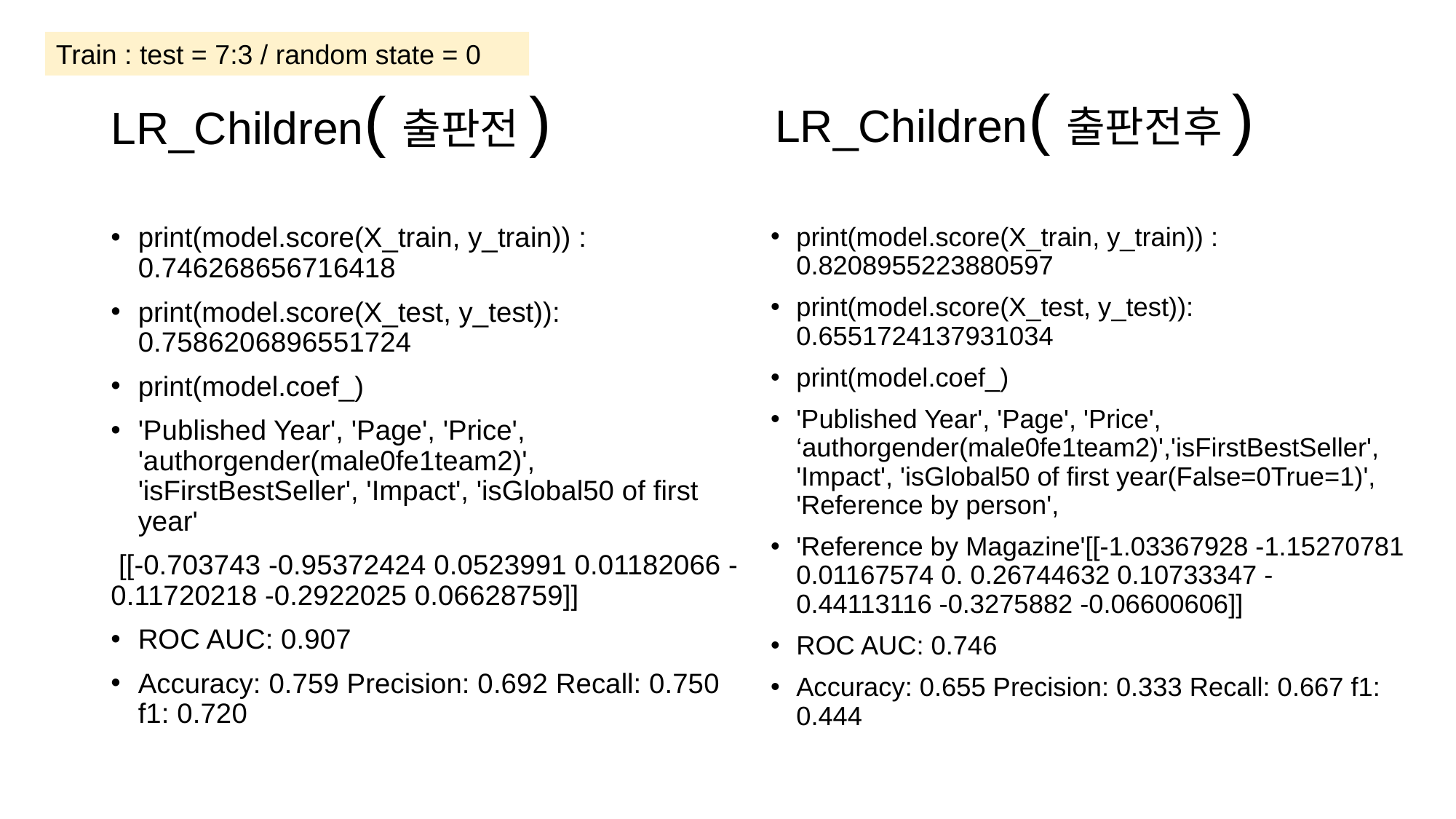

Train : test = 7:3 / random state = 0
LR_Children(출판전후)
# LR_Children(출판전)
print(model.score(X_train, y_train)) : 0.746268656716418
print(model.score(X_test, y_test)): 0.7586206896551724
print(model.coef_)
'Published Year', 'Page', 'Price', 'authorgender(male0fe1team2)', 'isFirstBestSeller', 'Impact', 'isGlobal50 of first year'
 [[-0.703743 -0.95372424 0.0523991 0.01182066 -0.11720218 -0.2922025 0.06628759]]
ROC AUC: 0.907
Accuracy: 0.759 Precision: 0.692 Recall: 0.750 f1: 0.720

print(model.score(X_train, y_train)) : 0.8208955223880597
print(model.score(X_test, y_test)): 0.6551724137931034
print(model.coef_)
'Published Year', 'Page', 'Price', ‘authorgender(male0fe1team2)','isFirstBestSeller', 'Impact', 'isGlobal50 of first year(False=0True=1)', 'Reference by person',
'Reference by Magazine'[[-1.03367928 -1.15270781 0.01167574 0. 0.26744632 0.10733347 -0.44113116 -0.3275882 -0.06600606]]
ROC AUC: 0.746
Accuracy: 0.655 Precision: 0.333 Recall: 0.667 f1: 0.444